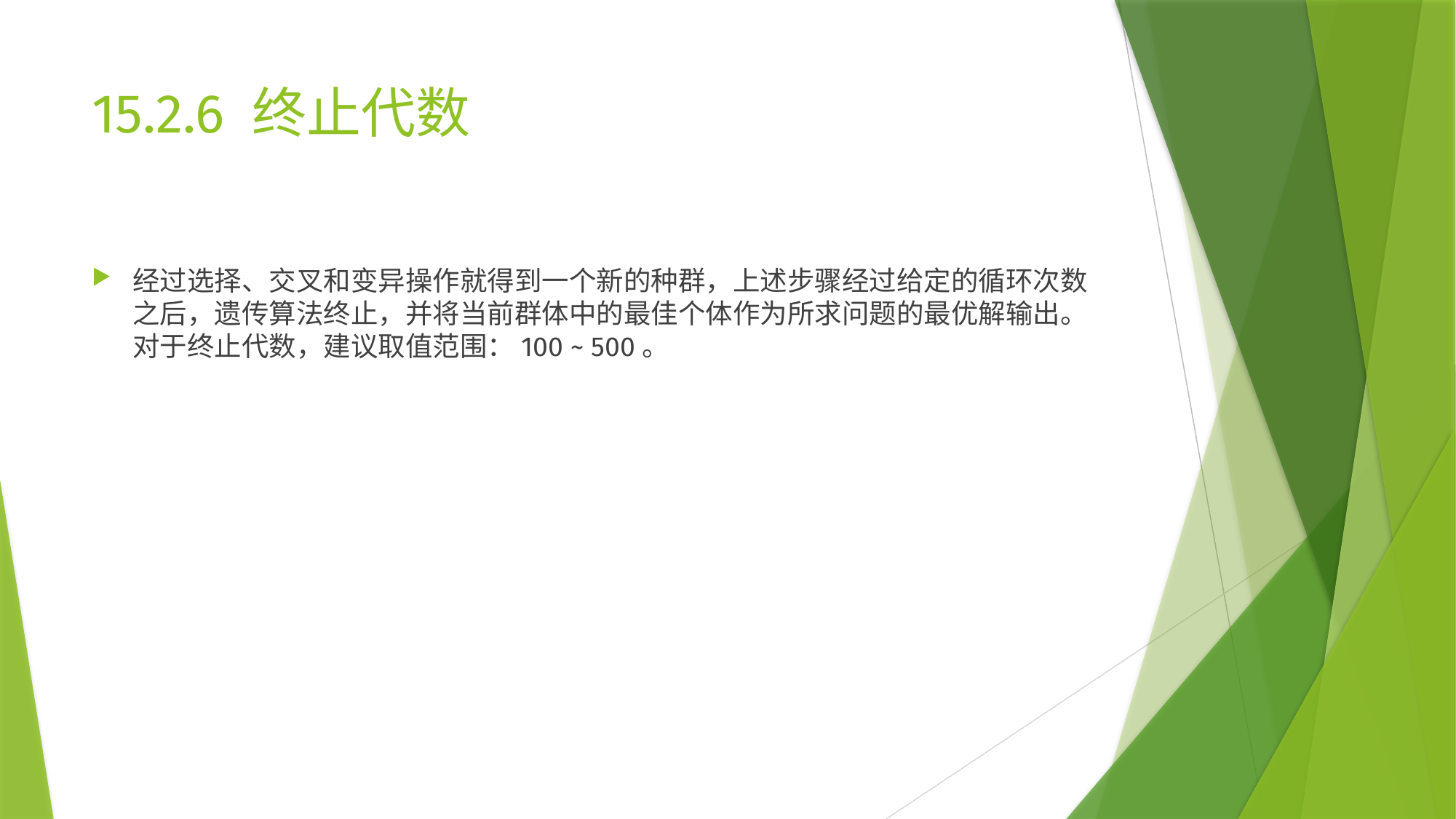

# 15.2.6 终止代数
经过选择、交叉和变异操作就得到一个新的种群，上述步骤经过给定的循环次数之后，遗传算法终止，并将当前群体中的最佳个体作为所求问题的最优解输出。对于终止代数，建议取值范围：100 ~ 500。